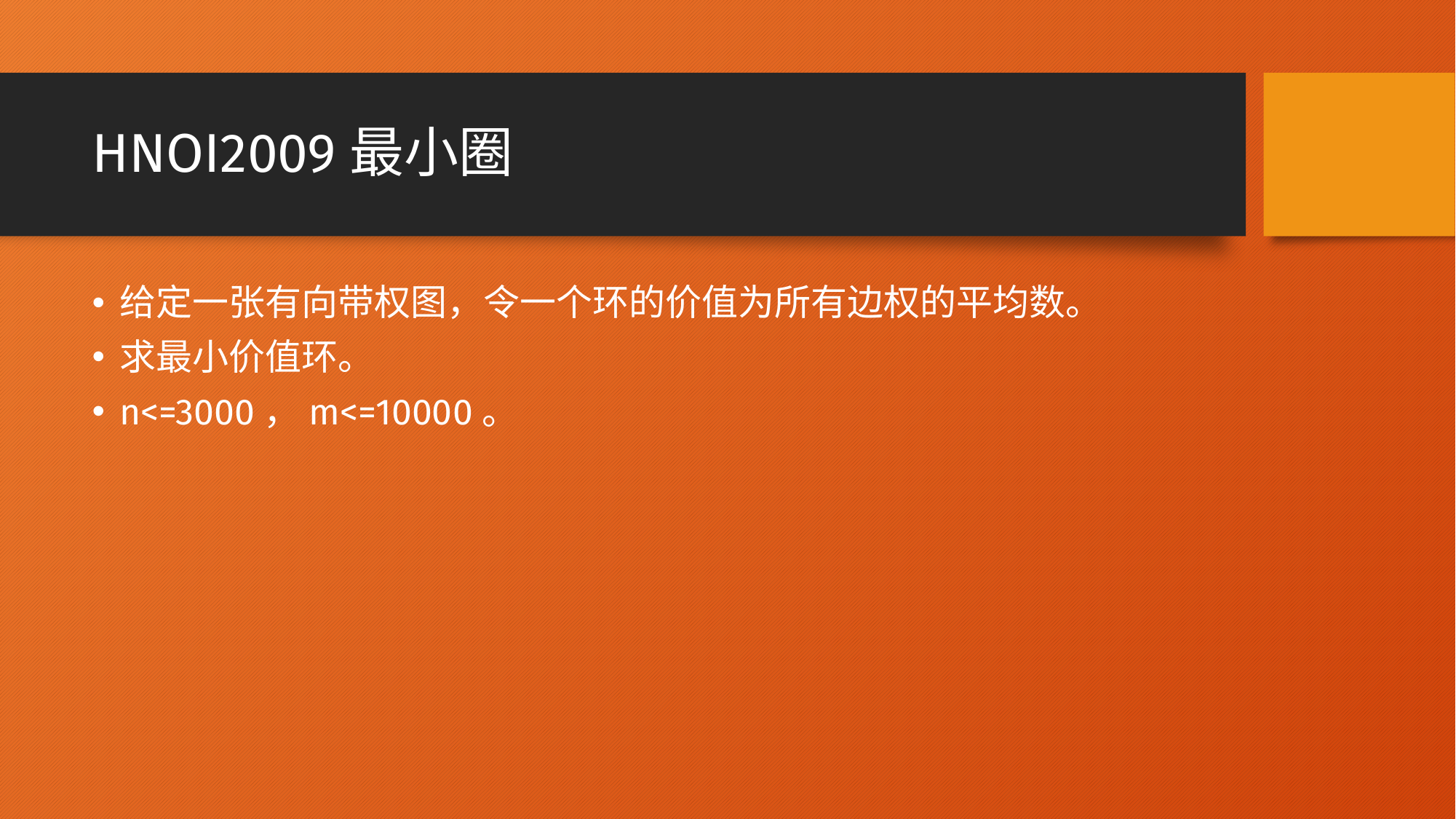

# HNOI2009最小圈
给定一张有向带权图，令一个环的价值为所有边权的平均数。
求最小价值环。
n<=3000，m<=10000。